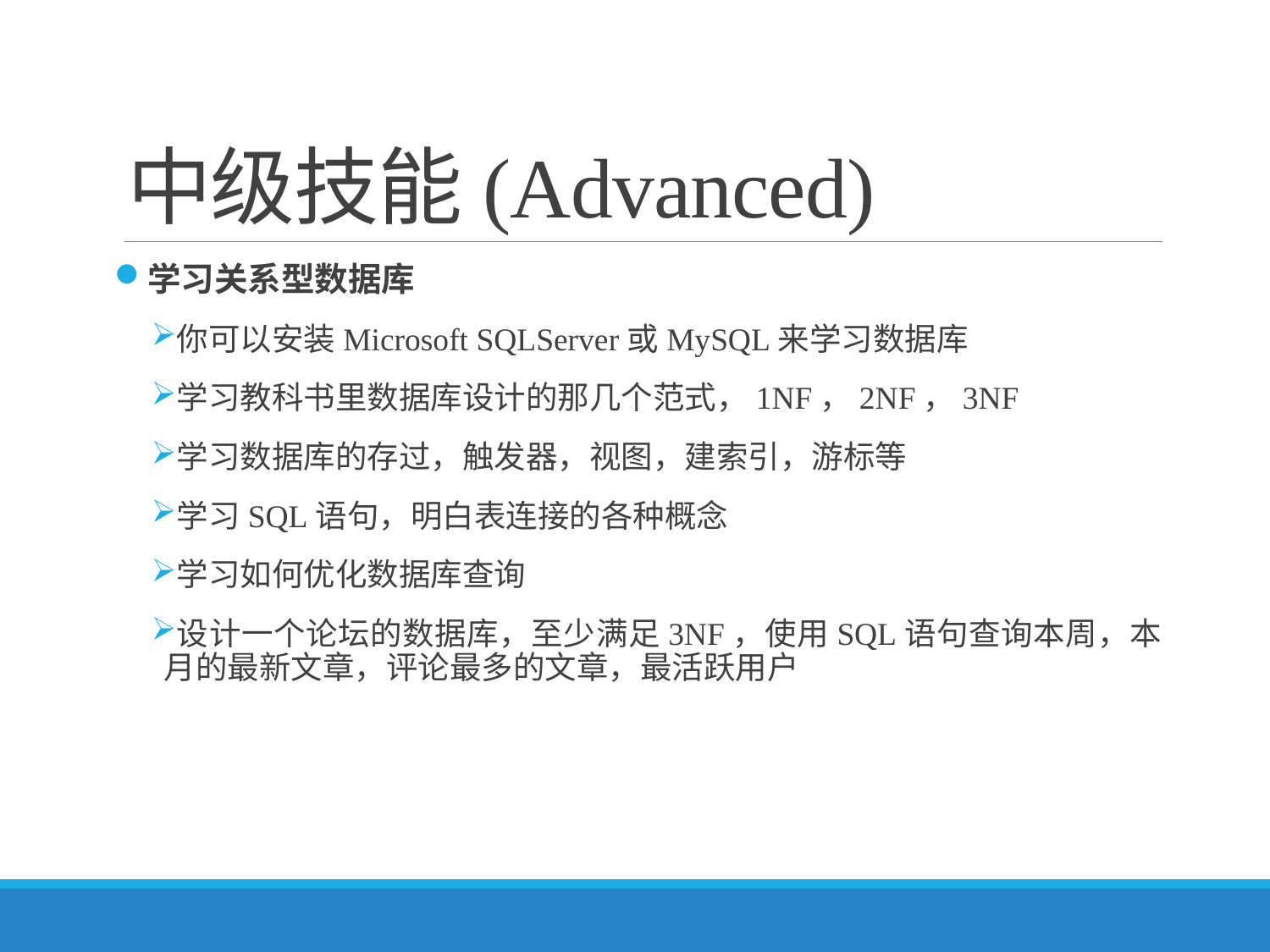

# 中级技能(Advanced)
学习关系型数据库
你可以安装Microsoft SQLServer或MySQL来学习数据库
学习教科书里数据库设计的那几个范式，1NF，2NF，3NF
学习数据库的存过，触发器，视图，建索引，游标等
学习SQL语句，明白表连接的各种概念
学习如何优化数据库查询
设计一个论坛的数据库，至少满足3NF，使用SQL语句查询本周，本月的最新文章，评论最多的文章，最活跃用户